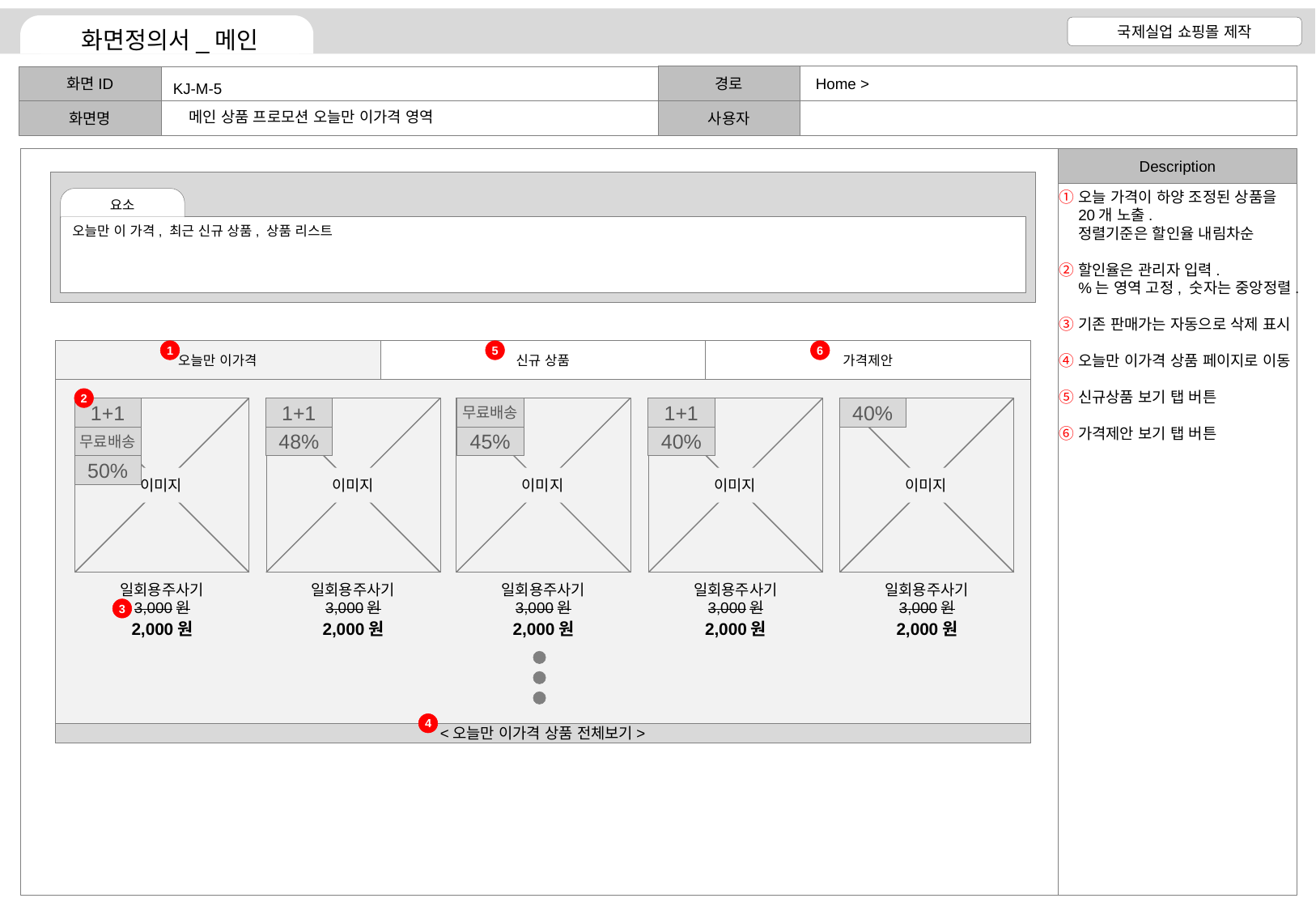

Home >
KJ-M-5
메인 상품 프로모션 오늘만 이가격 영역

오늘 가격이 하양 조정된 상품을 20개 노출.
정렬기준은 할인율 내림차순

할인율은 관리자 입력.
%는 영역 고정, 숫자는 중앙정렬.

기존 판매가는 자동으로 삭제 표시

오늘만 이가격 상품 페이지로 이동

신규상품 보기 탭 버튼

가격제안 보기 탭 버튼
요소
오늘만 이 가격, 최근 신규 상품, 상품 리스트
오늘만 이가격
신규 상품
가격제안
1
5
6

2

이미지
일회용주사기
3,000원
2,000원

이미지
일회용주사기
3,000원
2,000원

이미지
일회용주사기
3,000원
2,000원
1+1
1+1

이미지
일회용주사기
3,000원
2,000원
무료배송
1+1
40%

이미지
일회용주사기
3,000원
2,000원
무료배송
48%
45%
40%
50%
3

4
<오늘만 이가격 상품 전체보기>